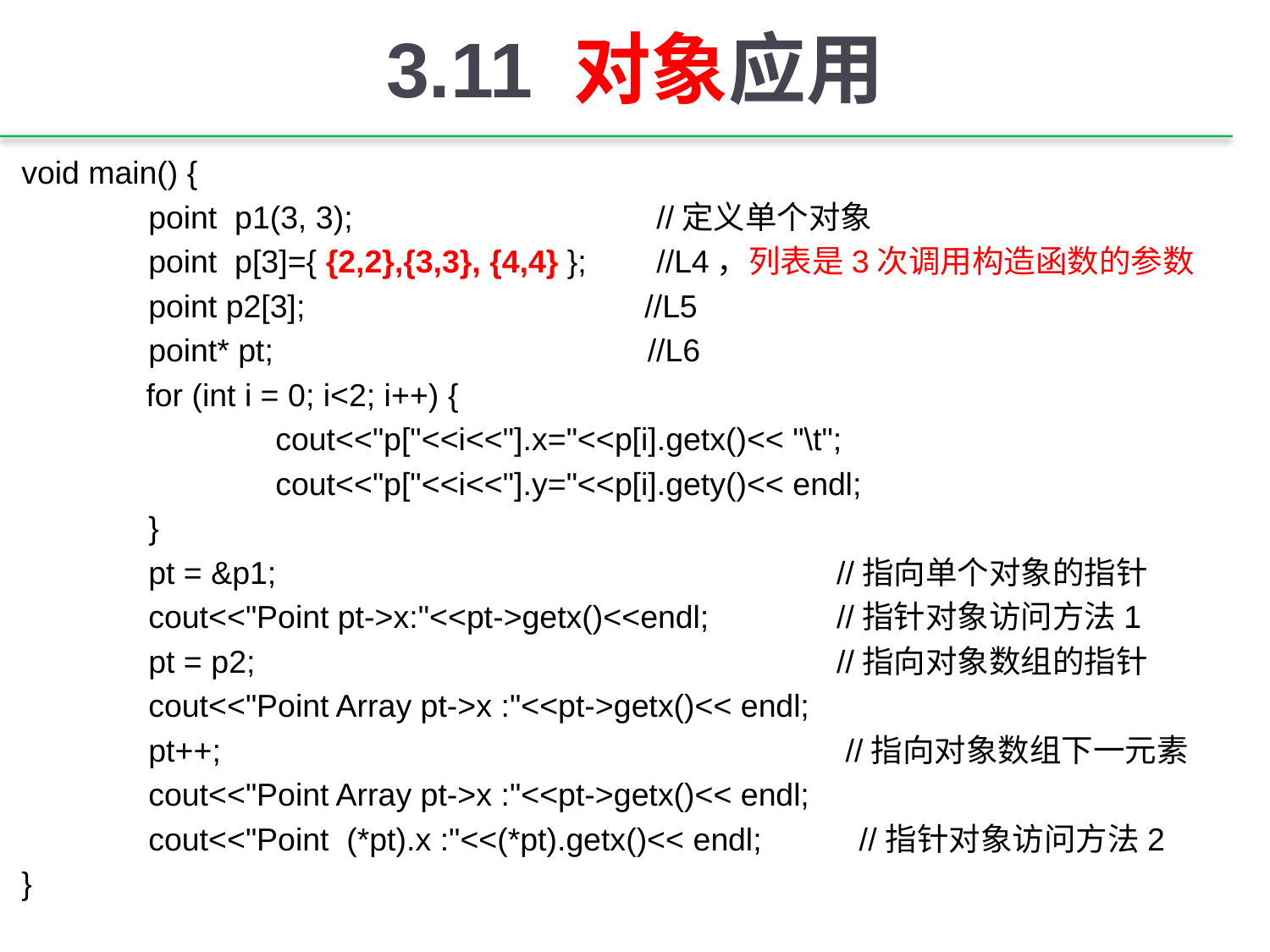

# 3.11 对象应用
void main() {
	point  p1(3, 3);			//定义单个对象
	point  p[3]={ {2,2},{3,3}, {4,4} };	//L4，列表是3次调用构造函数的参数
	point p2[3];		             //L5
	point* pt;	                                          //L6
              for (int i = 0; i<2; i++) {
		cout<<"p["<<i<<"].x="<<p[i].getx()<< "\t";
		cout<<"p["<<i<<"].y="<<p[i].gety()<< endl;
	}
	pt = &p1;				      //指向单个对象的指针
	cout<<"Point pt->x:"<<pt->getx()<<endl;	      //指针对象访问方法1
	pt = p2;					      //指向对象数组的指针
	cout<<"Point Array pt->x :"<<pt->getx()<< endl;
	pt++;					       //指向对象数组下一元素
	cout<<"Point Array pt->x :"<<pt->getx()<< endl;
	cout<<"Point  (*pt).x :"<<(*pt).getx()<< endl;           //指针对象访问方法2
}